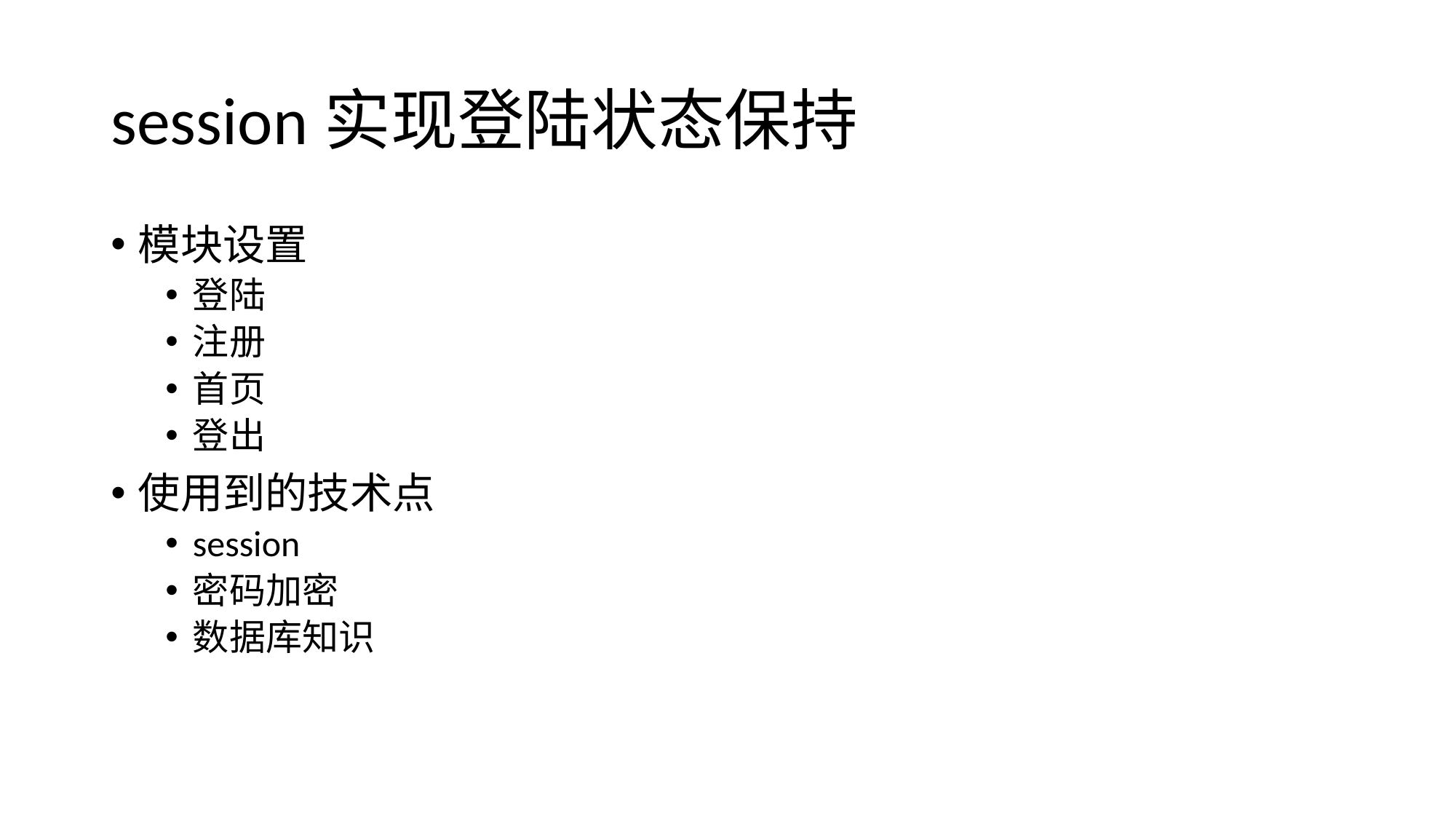

# session实现登陆状态保持
模块设置
登陆
注册
首页
登出
使用到的技术点
session
密码加密
数据库知识